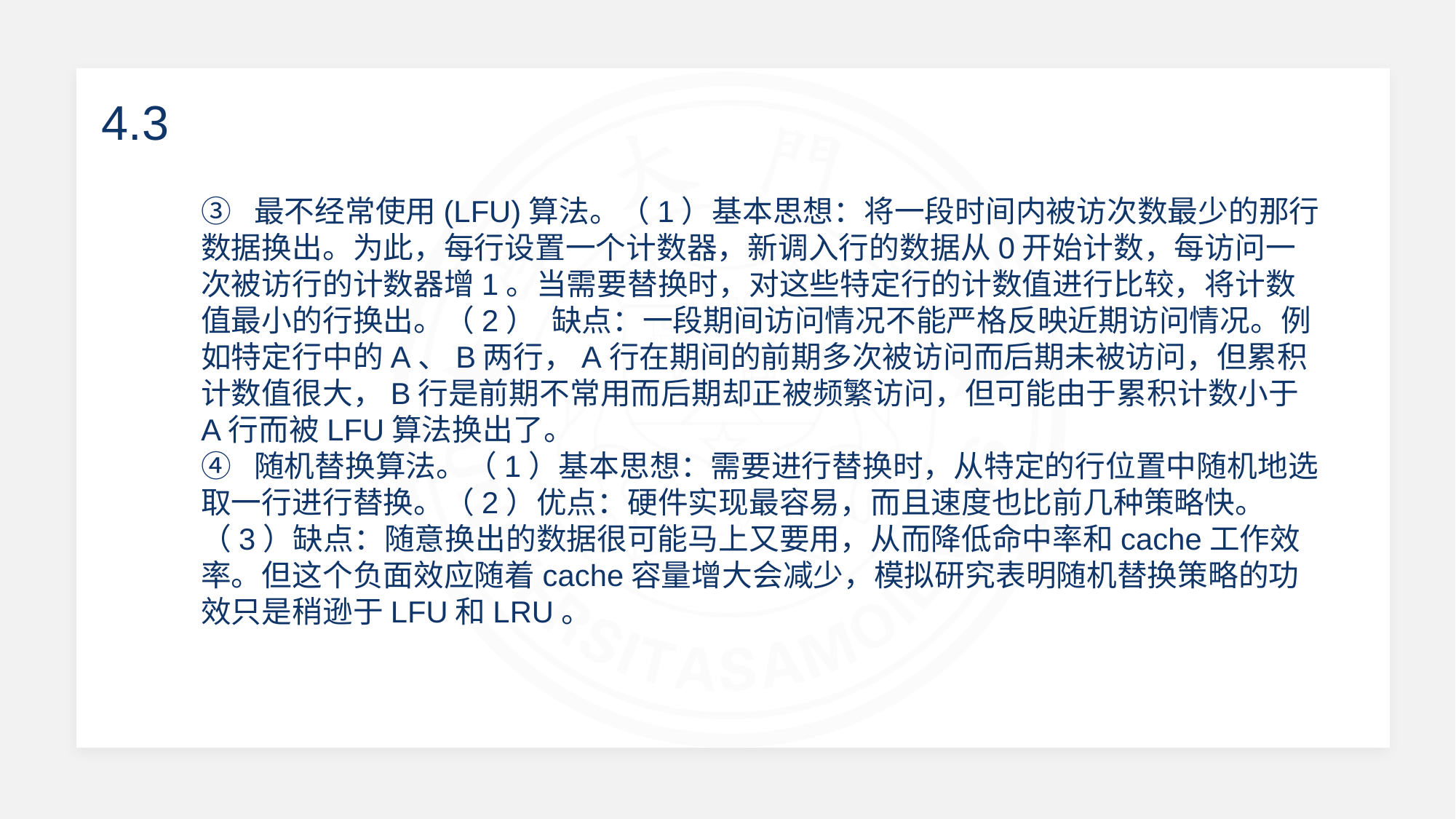

4.3
③ 最不经常使用(LFU)算法。（1）基本思想：将一段时间内被访次数最少的那行数据换出。为此，每行设置一个计数器，新调入行的数据从0开始计数，每访问一次被访行的计数器增1。当需要替换时，对这些特定行的计数值进行比较，将计数值最小的行换出。（2） 缺点：一段期间访问情况不能严格反映近期访问情况。例如特定行中的A、B两行，A行在期间的前期多次被访问而后期未被访问，但累积计数值很大，B行是前期不常用而后期却正被频繁访问，但可能由于累积计数小于A行而被LFU算法换出了。
④ 随机替换算法。（1）基本思想：需要进行替换时，从特定的行位置中随机地选取一行进行替换。（2）优点：硬件实现最容易，而且速度也比前几种策略快。 （3）缺点：随意换出的数据很可能马上又要用，从而降低命中率和cache工作效率。但这个负面效应随着cache容量增大会减少，模拟研究表明随机替换策略的功效只是稍逊于LFU和LRU。